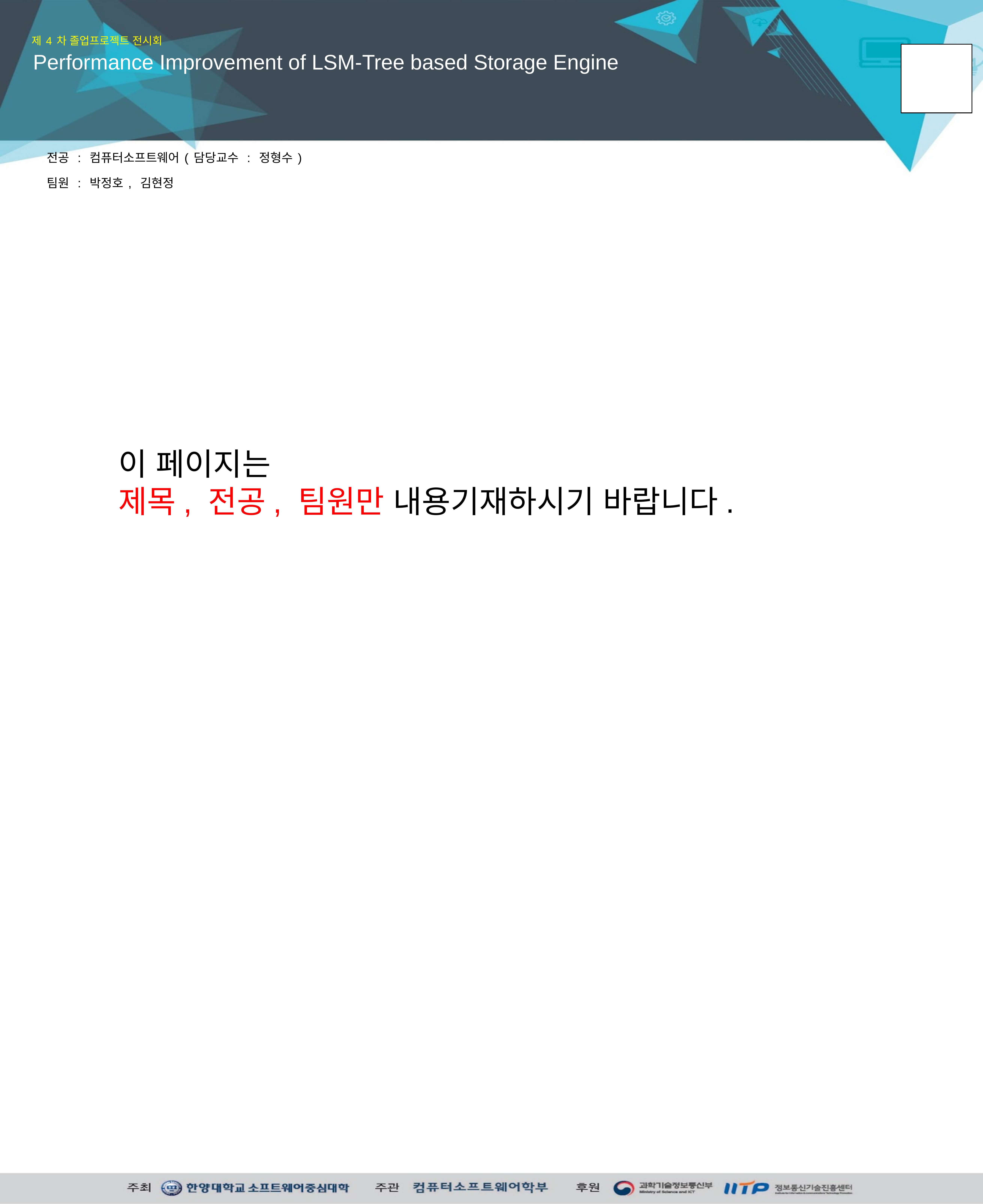

제4차 졸업프로젝트 전시회

Performance Improvement of LSM-Tree based Storage Engine

전공 : 컴퓨터소프트웨어(담당교수 : 정형수)
팀원 : 박정호, 김현정

이 페이지는
제목, 전공, 팀원만 내용기재하시기 바랍니다.